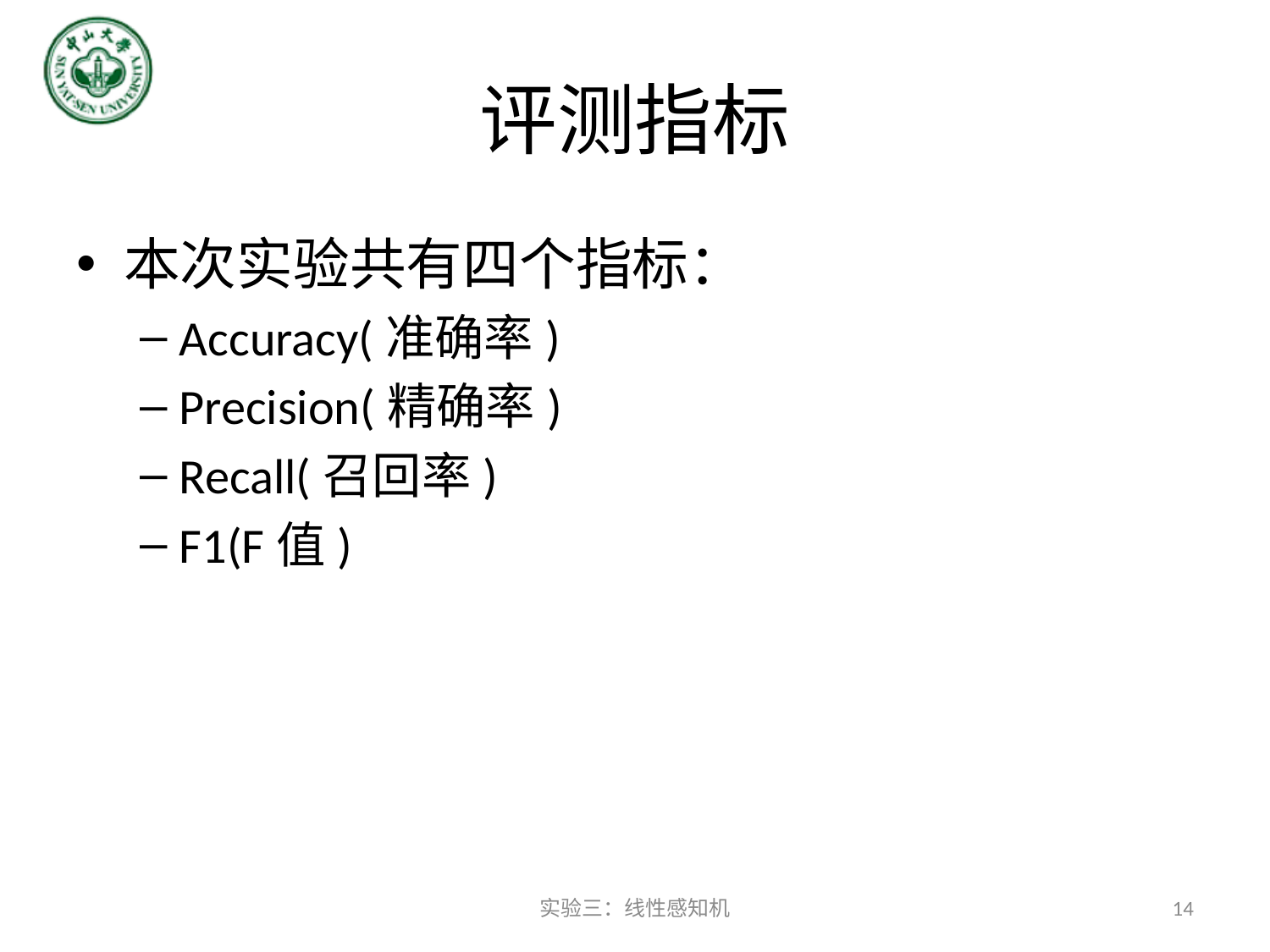

# 评测指标
本次实验共有四个指标：
Accuracy(准确率)
Precision(精确率)
Recall(召回率)
F1(F值)
实验三：线性感知机
14